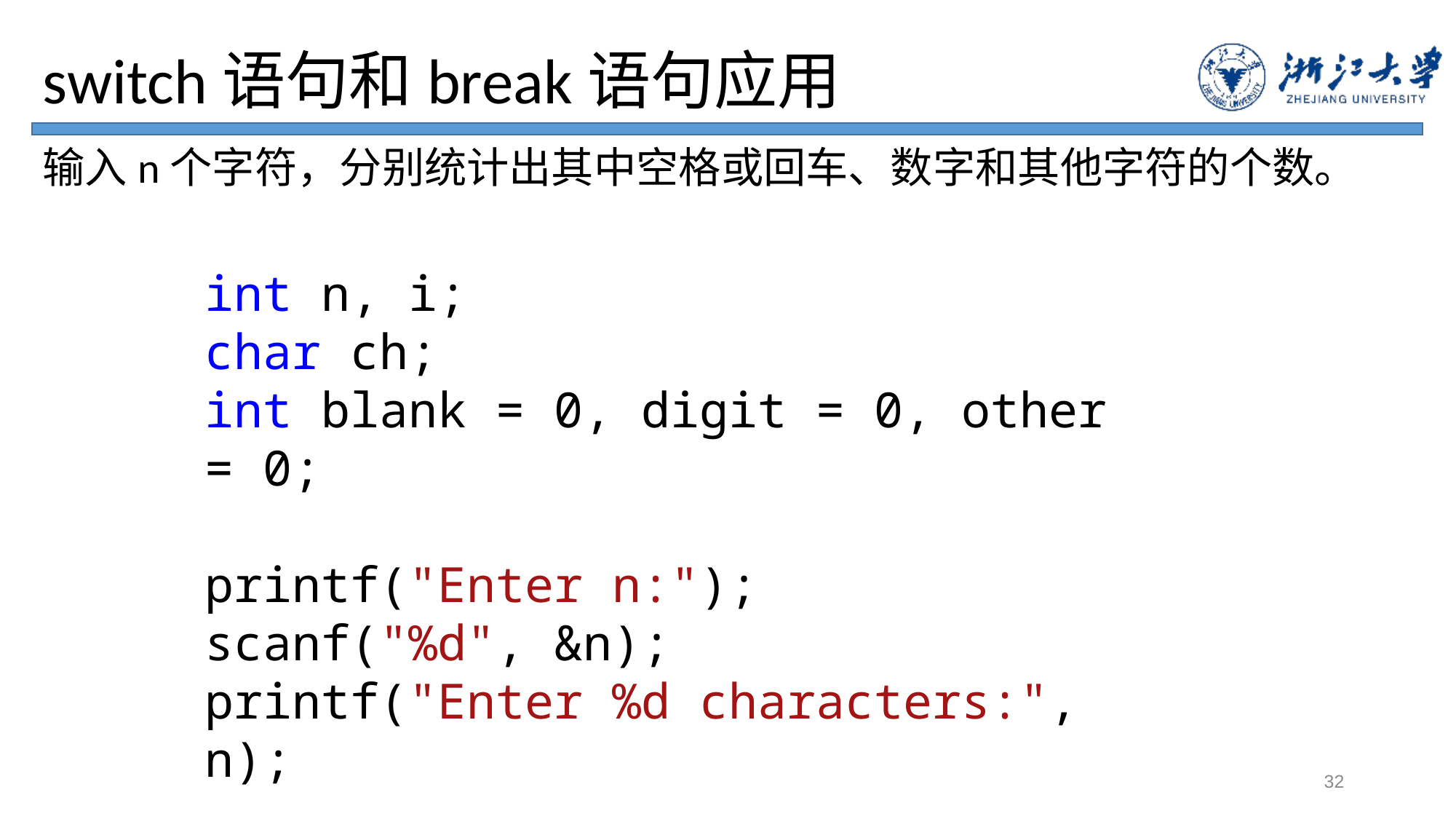

# switch语句和break语句应用
输入n个字符，分别统计出其中空格或回车、数字和其他字符的个数。

int n, i;
char ch;
int blank = 0, digit = 0, other = 0;

printf("Enter n:");
scanf("%d", &n);
printf("Enter %d characters:", n);
32